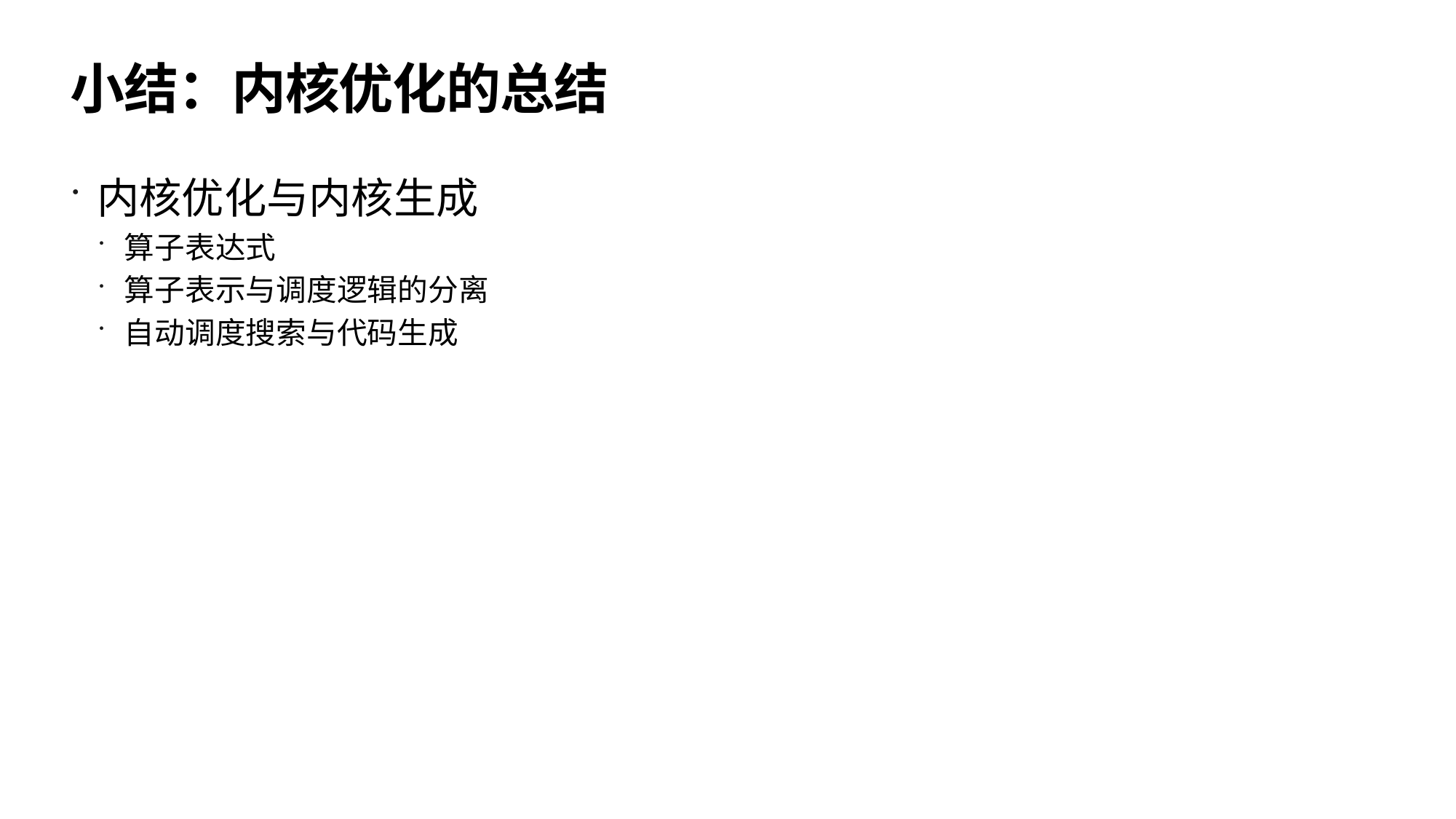

36
# 小结：内核优化的总结
内核优化与内核生成
算子表达式
算子表示与调度逻辑的分离
自动调度搜索与代码生成